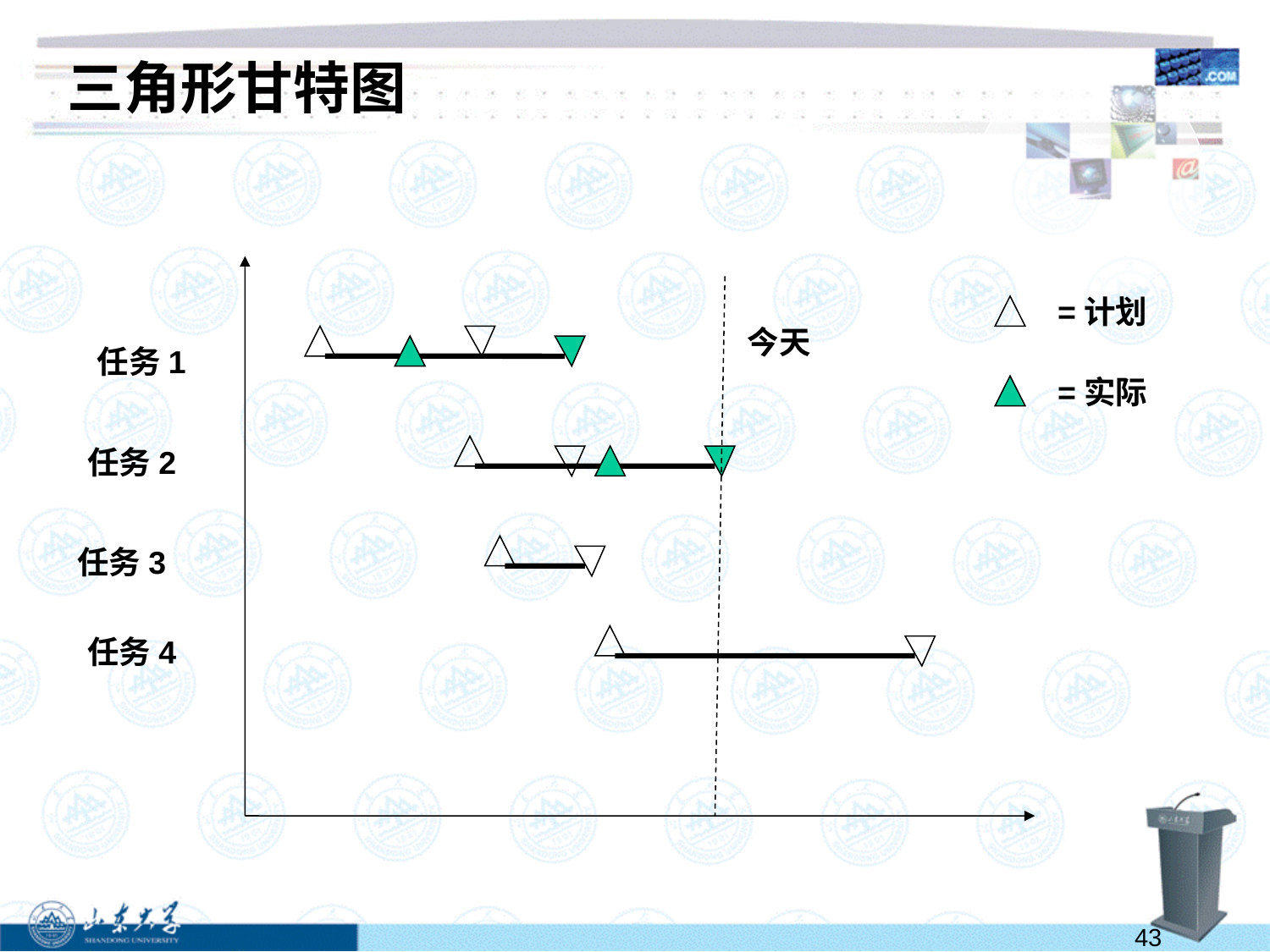

# 三角形甘特图

=计划

今天

任务1

=实际

任务2

任务3

任务4

43